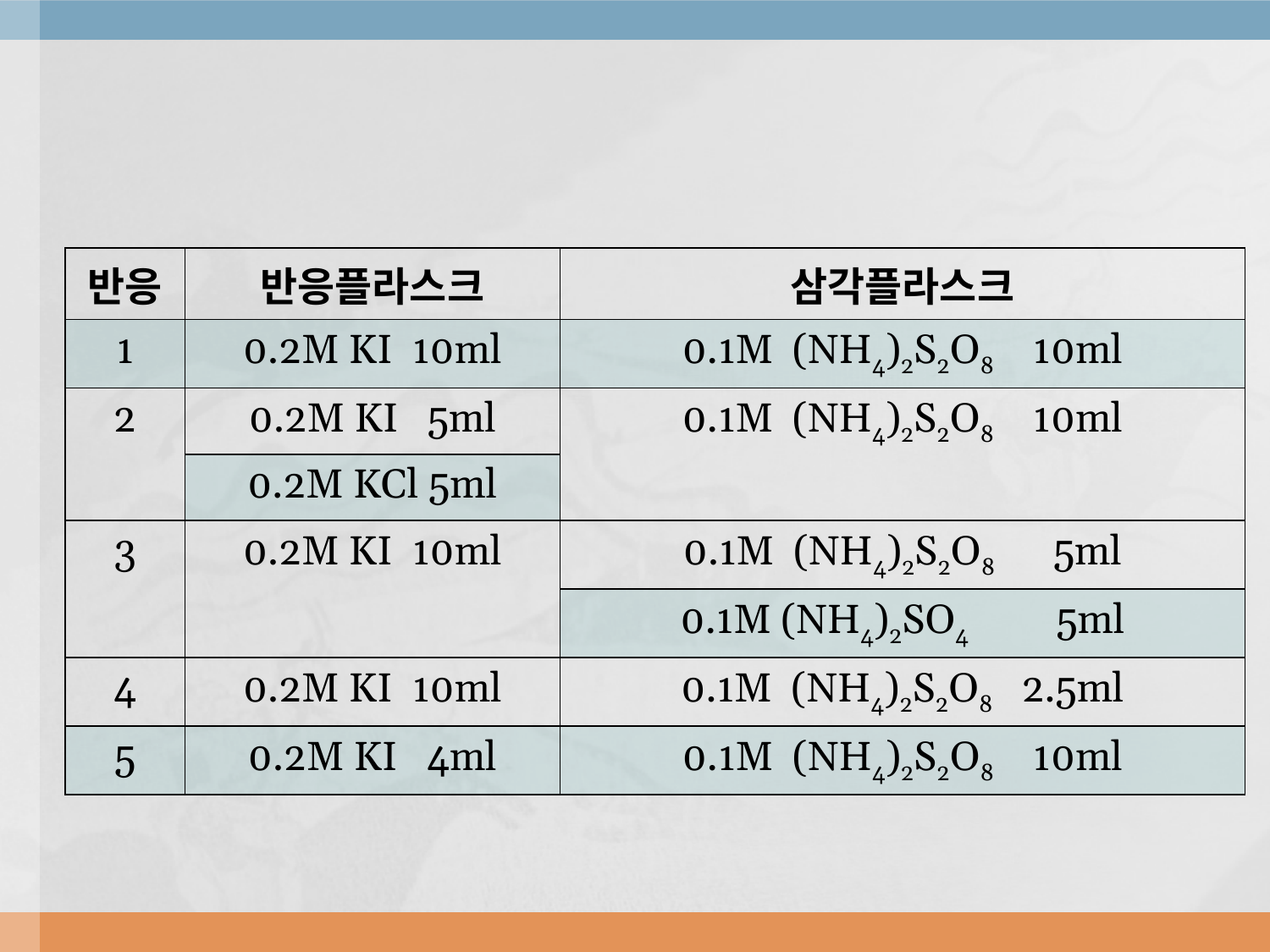

| 반응 | 반응플라스크 | 삼각플라스크 |
| --- | --- | --- |
| 1 | 0.2M KI 10ml | 0.1M (NH4)2S2O8 10ml |
| 2 | 0.2M KI 5ml | 0.1M (NH4)2S2O8 10ml |
|  | 0.2M KCl 5ml |  |
| 3 | 0.2M KI 10ml | 0.1M (NH4)2S2O8 5ml |
|  |  | 0.1M (NH4)2SO4 5ml |
| 4 | 0.2M KI 10ml | 0.1M (NH4)2S2O8 2.5ml |
| 5 | 0.2M KI 4ml | 0.1M (NH4)2S2O8 10ml |